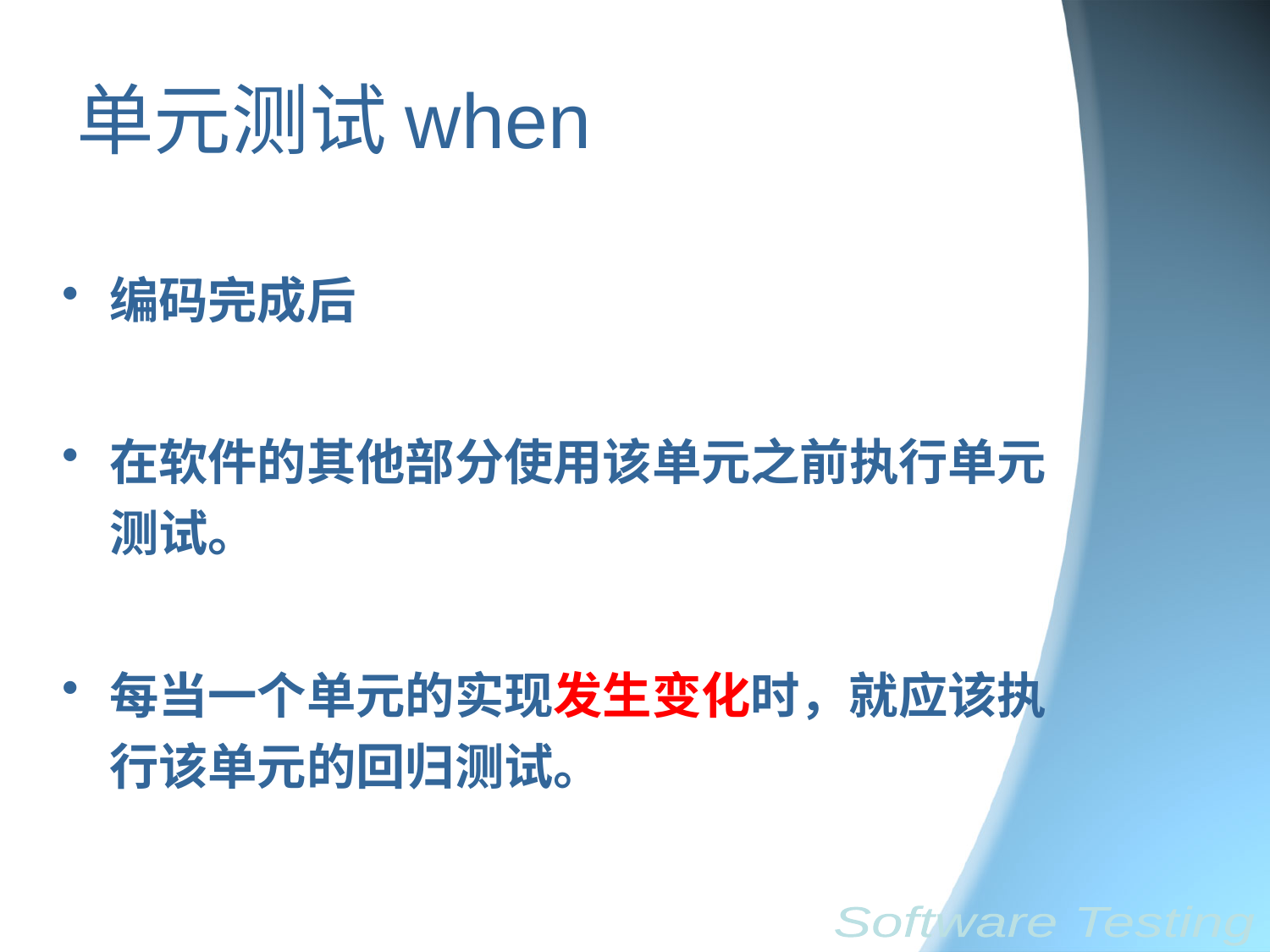

# 单元测试when

编码完成后

在软件的其他部分使用该单元之前执行单元测试。

每当一个单元的实现发生变化时，就应该执行该单元的回归测试。